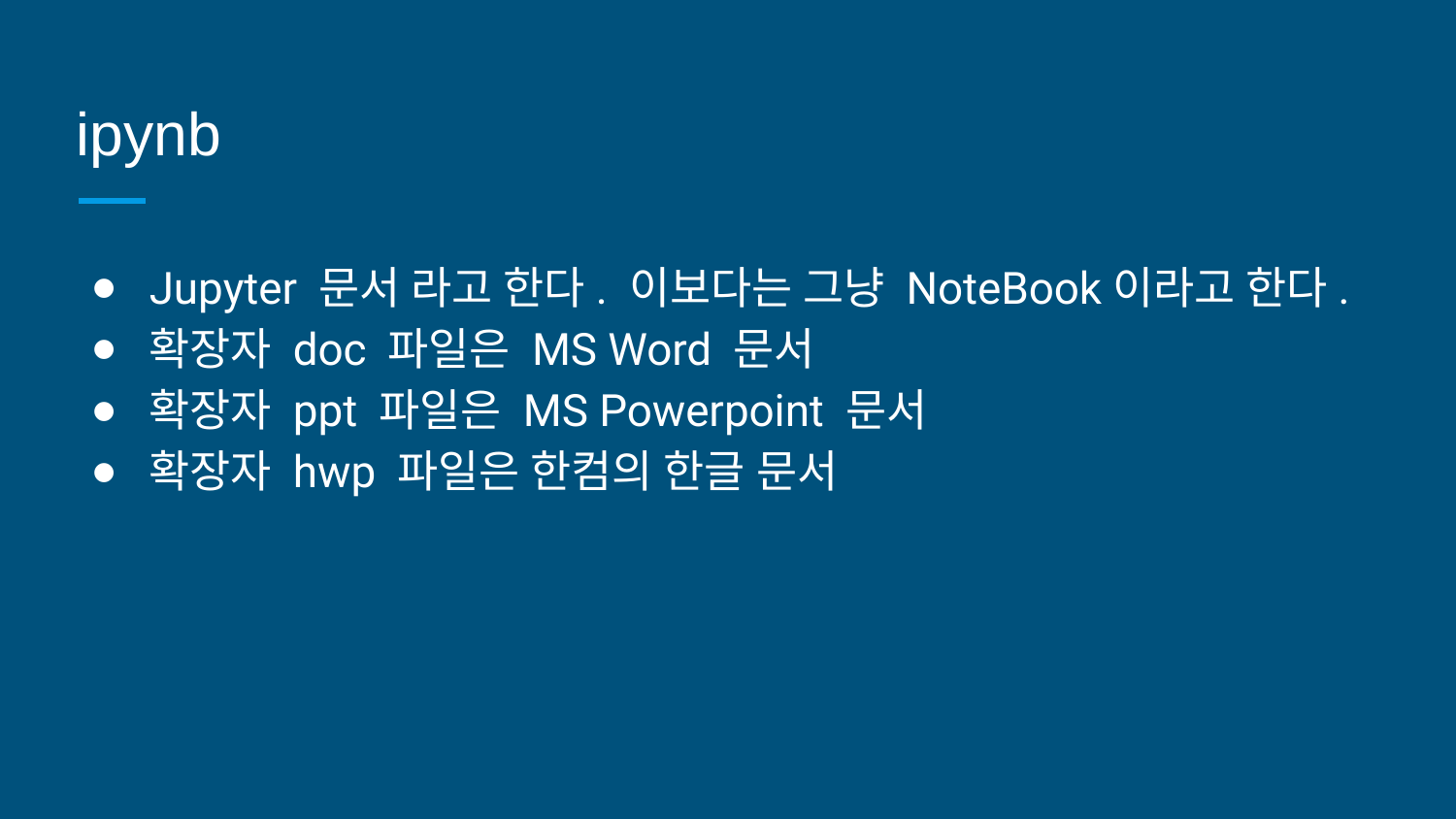

# ipynb
Jupyter 문서 라고 한다. 이보다는 그냥 NoteBook이라고 한다.
확장자 doc 파일은 MS Word 문서
확장자 ppt 파일은 MS Powerpoint 문서
확장자 hwp 파일은 한컴의 한글 문서